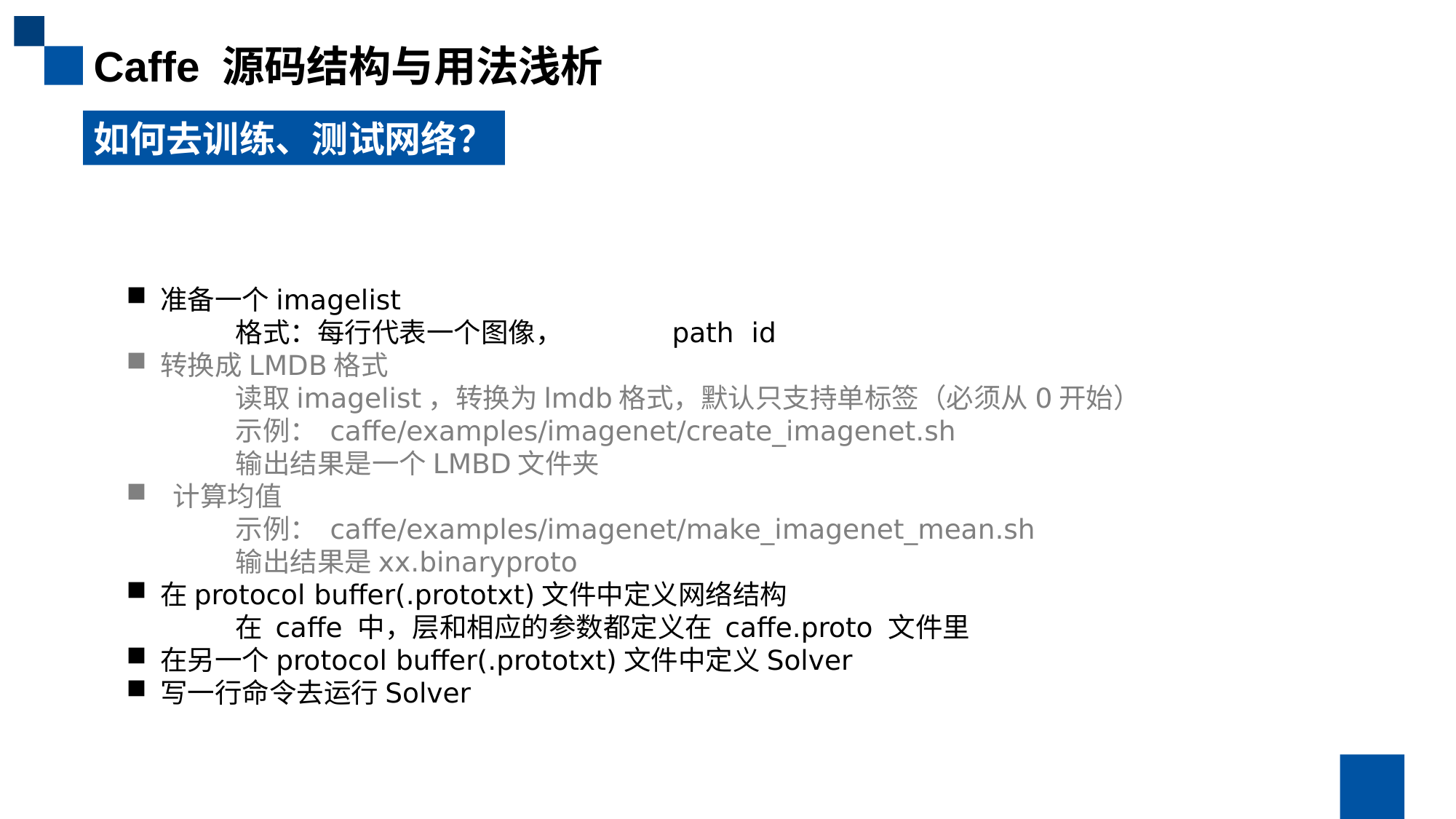

Caffe 源码结构与用法浅析
如何去训练、测试网络？
准备一个imagelist
	格式：每行代表一个图像，	path  id
转换成LMDB格式
	读取imagelist，转换为lmdb格式，默认只支持单标签（必须从0开始）
	示例： caffe/examples/imagenet/create_imagenet.sh
	输出结果是一个LMBD文件夹
 计算均值
	示例： caffe/examples/imagenet/make_imagenet_mean.sh
	输出结果是xx.binaryproto
在protocol buffer(.prototxt)文件中定义网络结构
	在 caffe 中，层和相应的参数都定义在 caffe.proto 文件里
在另一个protocol buffer(.prototxt)文件中定义Solver
写一行命令去运行Solver

15